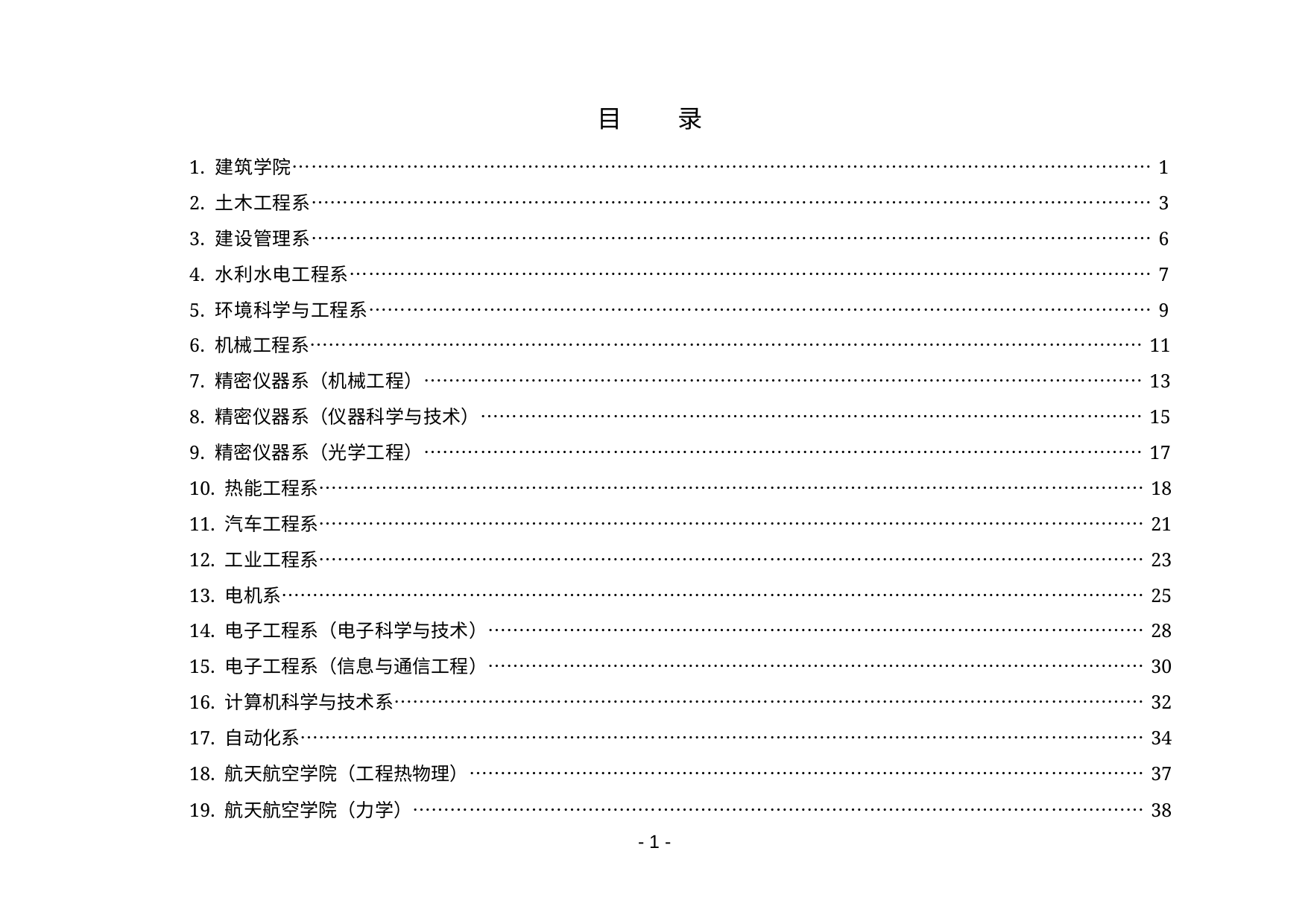

目 录
1. 建筑学院………………………………………………………………………………………………………………………1
2. 土木工程系……………………………………………………………………………………………………………………3
3. 建设管理系……………………………………………………………………………………………………………………6
4. 水利水电工程系………………………………………………………………………………………………………………7
5. 环境科学与工程系……………………………………………………………………………………………………………9
6. 机械工程系……………………………………………………………………………………………………………………11
7. 精密仪器系（机械工程）……………………………………………………………………………………………………13
8. 精密仪器系（仪器科学与技术）……………………………………………………………………………………………15
9. 精密仪器系（光学工程）……………………………………………………………………………………………………17
10. 热能工程系……………………………………………………………………………………………………………………18
11. 汽车工程系……………………………………………………………………………………………………………………21
12. 工业工程系……………………………………………………………………………………………………………………23
13. 电机系…………………………………………………………………………………………………………………………25
14. 电子工程系（电子科学与技术）……………………………………………………………………………………………28
15. 电子工程系（信息与通信工程）……………………………………………………………………………………………30
16. 计算机科学与技术系…………………………………………………………………………………………………………32
17. 自动化系………………………………………………………………………………………………………………………34
18. 航天航空学院（工程热物理）………………………………………………………………………………………………37
19. 航天航空学院（力学）………………………………………………………………………………………………………38
- 1 -